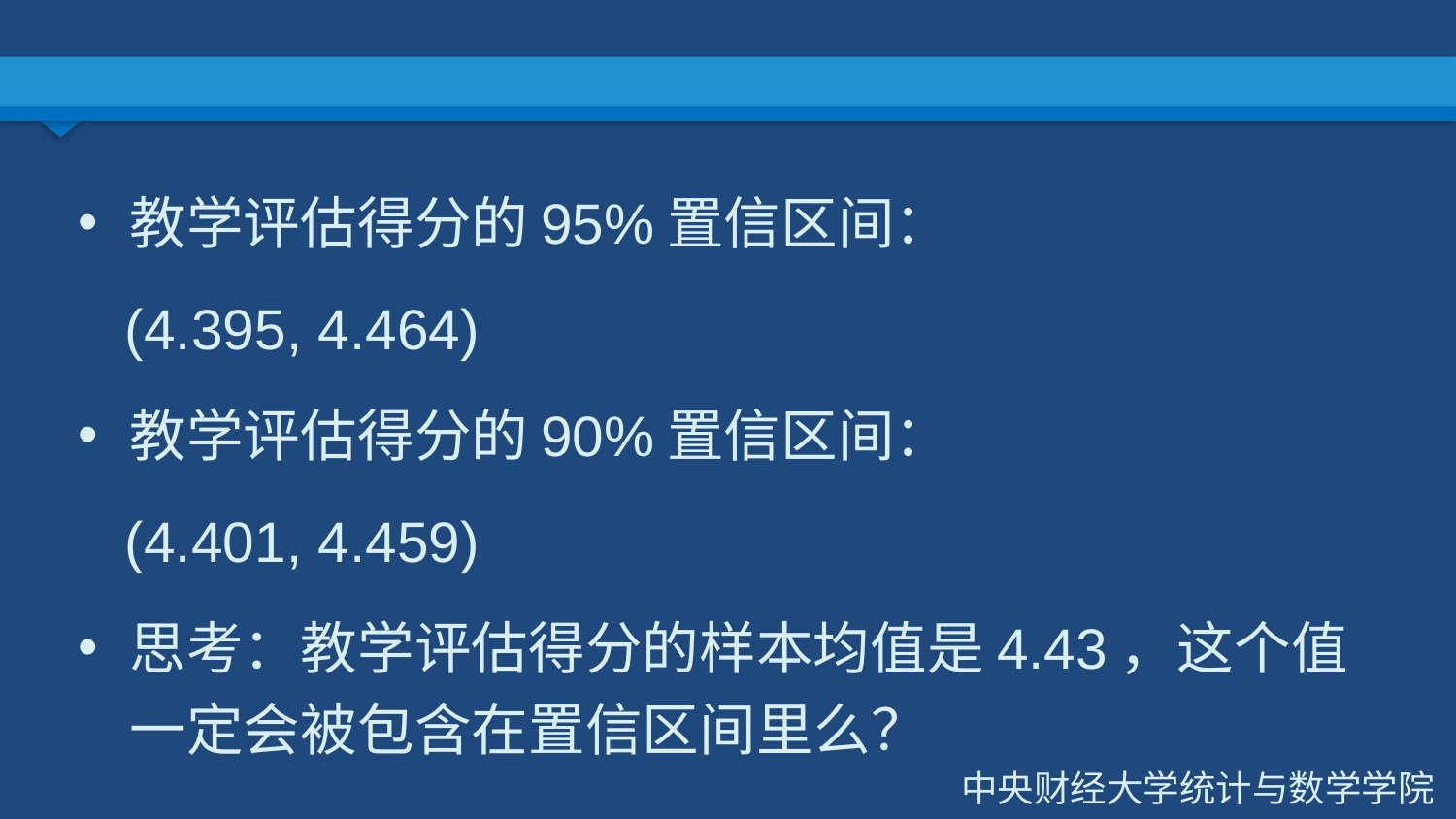

#
教学评估得分的95%置信区间：
   (4.395, 4.464)
教学评估得分的90%置信区间：
   (4.401, 4.459)
思考：教学评估得分的样本均值是4.43，这个值一定会被包含在置信区间里么？